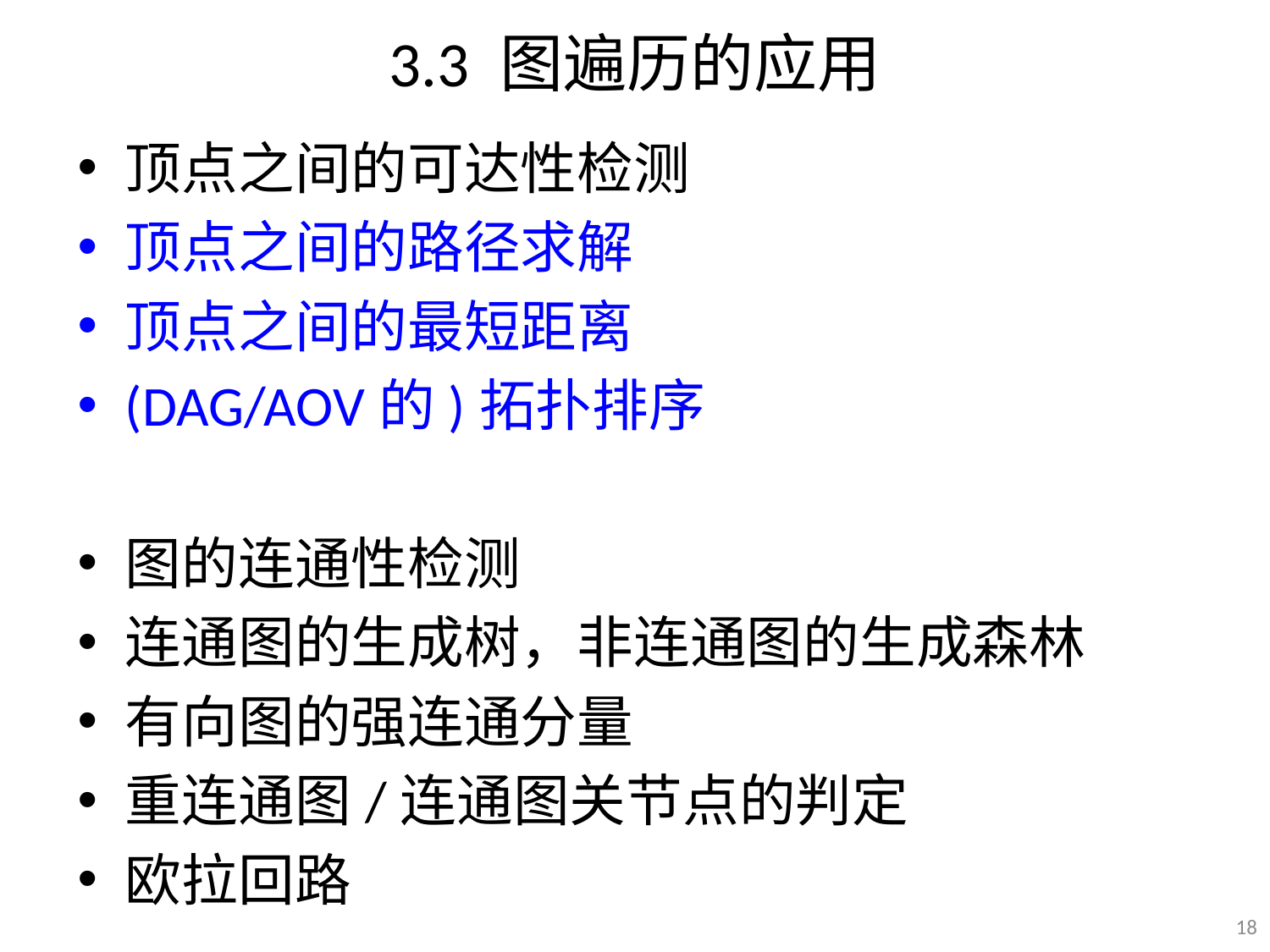

# 3.3 图遍历的应用
顶点之间的可达性检测
顶点之间的路径求解
顶点之间的最短距离
(DAG/AOV的)拓扑排序

图的连通性检测
连通图的生成树，非连通图的生成森林
有向图的强连通分量
重连通图/连通图关节点的判定
欧拉回路

18